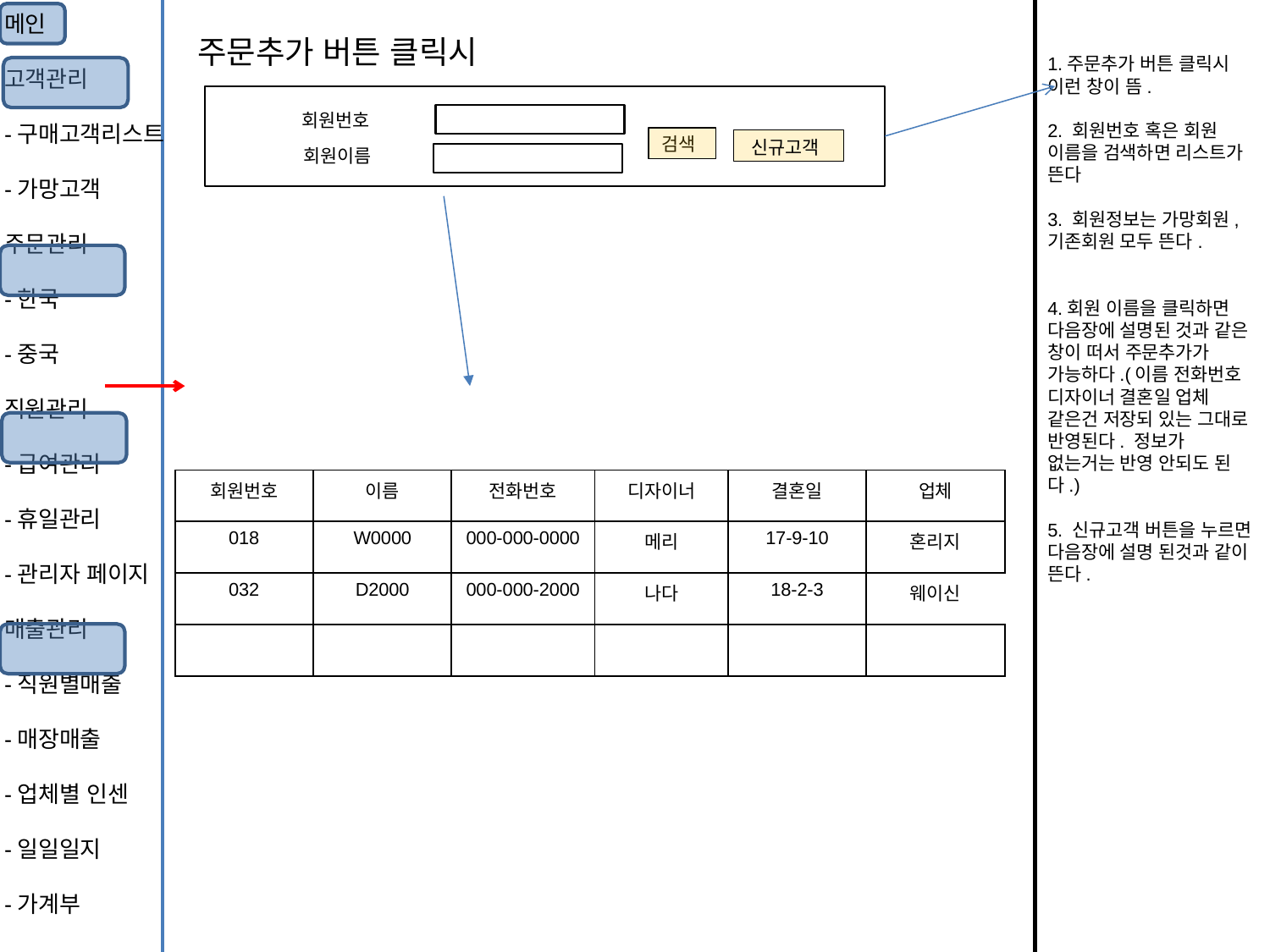

메인

고객관리

-구매고객리스트

-가망고객

주문관리

-한국

-중국

직원관리

-급여관리

-휴일관리

-관리자 페이지

매출관리

-직원별매출

-매장매출

-업체별 인센

-일일일지

-가계부

주문추가 버튼 클릭시
1.주문추가 버튼 클릭시 이런 창이 뜸.

2. 회원번호 혹은 회원 이름을 검색하면 리스트가 뜬다

3. 회원정보는 가망회원,기존회원 모두 뜬다.

4.회원 이름을 클릭하면 다음장에 설명된 것과 같은 창이 떠서 주문추가가 가능하다.(이름 전화번호 디자이너 결혼일 업체 같은건 저장되 있는 그대로 반영된다. 정보가 없는거는 반영 안되도 된다.)

5. 신규고객 버튼을 누르면 다음장에 설명 된것과 같이 뜬다.

회원번호

검색

신규고객

회원이름

| 회원번호 | 이름 | 전화번호 | 디자이너 | 결혼일 | 업체 |
| --- | --- | --- | --- | --- | --- |
| 018 | W0000 | 000-000-0000 | 메리 | 17-9-10 | 혼리지 |
| 032 | D2000 | 000-000-2000 | 나다 | 18-2-3 | 웨이신 |
|  |  |  |  |  |  |